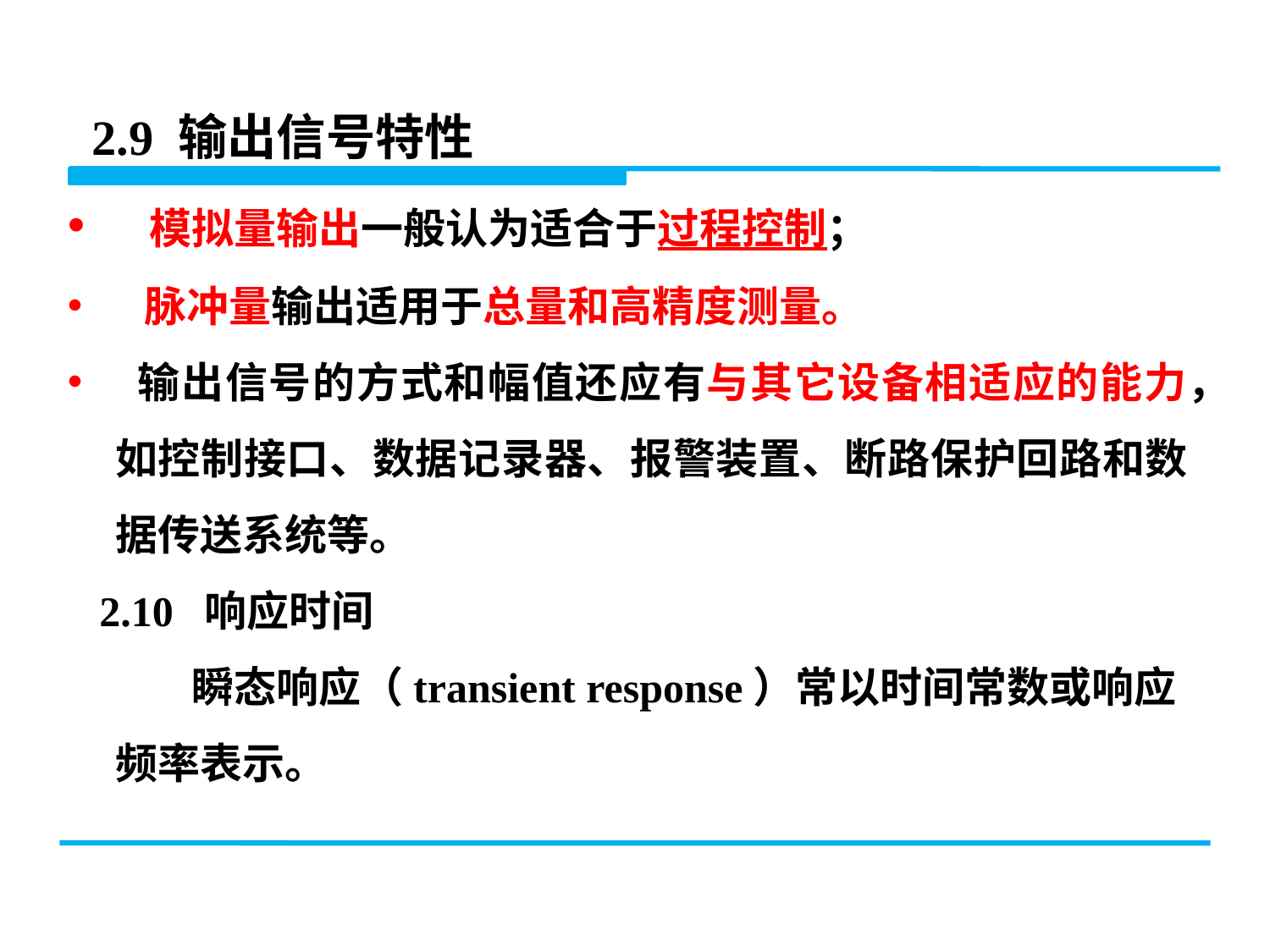

2.9 输出信号特性
  模拟量输出一般认为适合于过程控制；
  脉冲量输出适用于总量和高精度测量。
 输出信号的方式和幅值还应有与其它设备相适应的能力，如控制接口、数据记录器、报警装置、断路保护回路和数据传送系统等。
   2.10  响应时间
        瞬态响应（transient response）常以时间常数或响应频率表示。